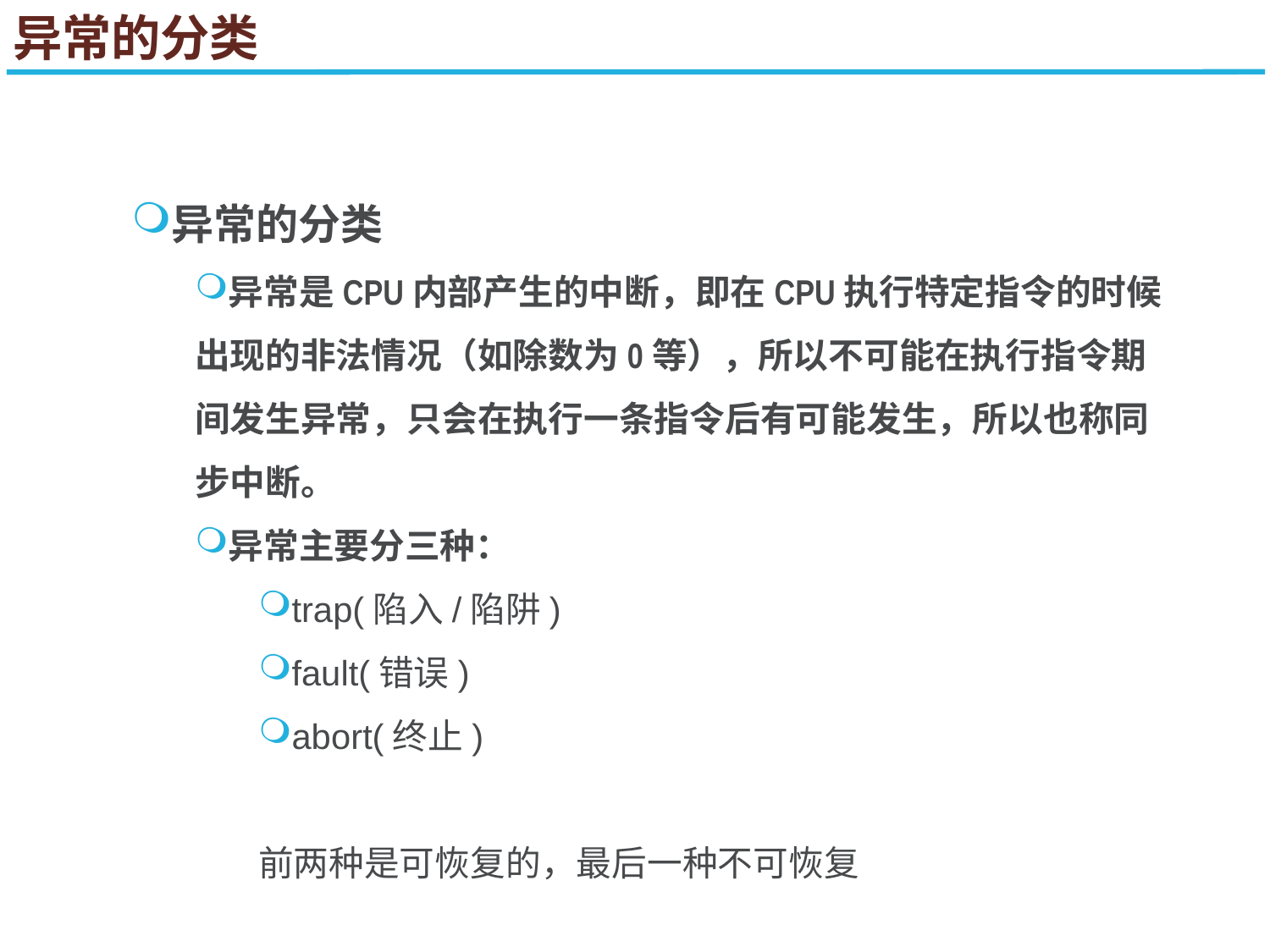

异常的分类
异常的分类
异常是CPU内部产生的中断，即在CPU执行特定指令的时候出现的非法情况（如除数为0等），所以不可能在执行指令期间发生异常，只会在执行一条指令后有可能发生，所以也称同步中断。
异常主要分三种：
trap(陷入/陷阱)
fault(错误)
abort(终止)

前两种是可恢复的，最后一种不可恢复